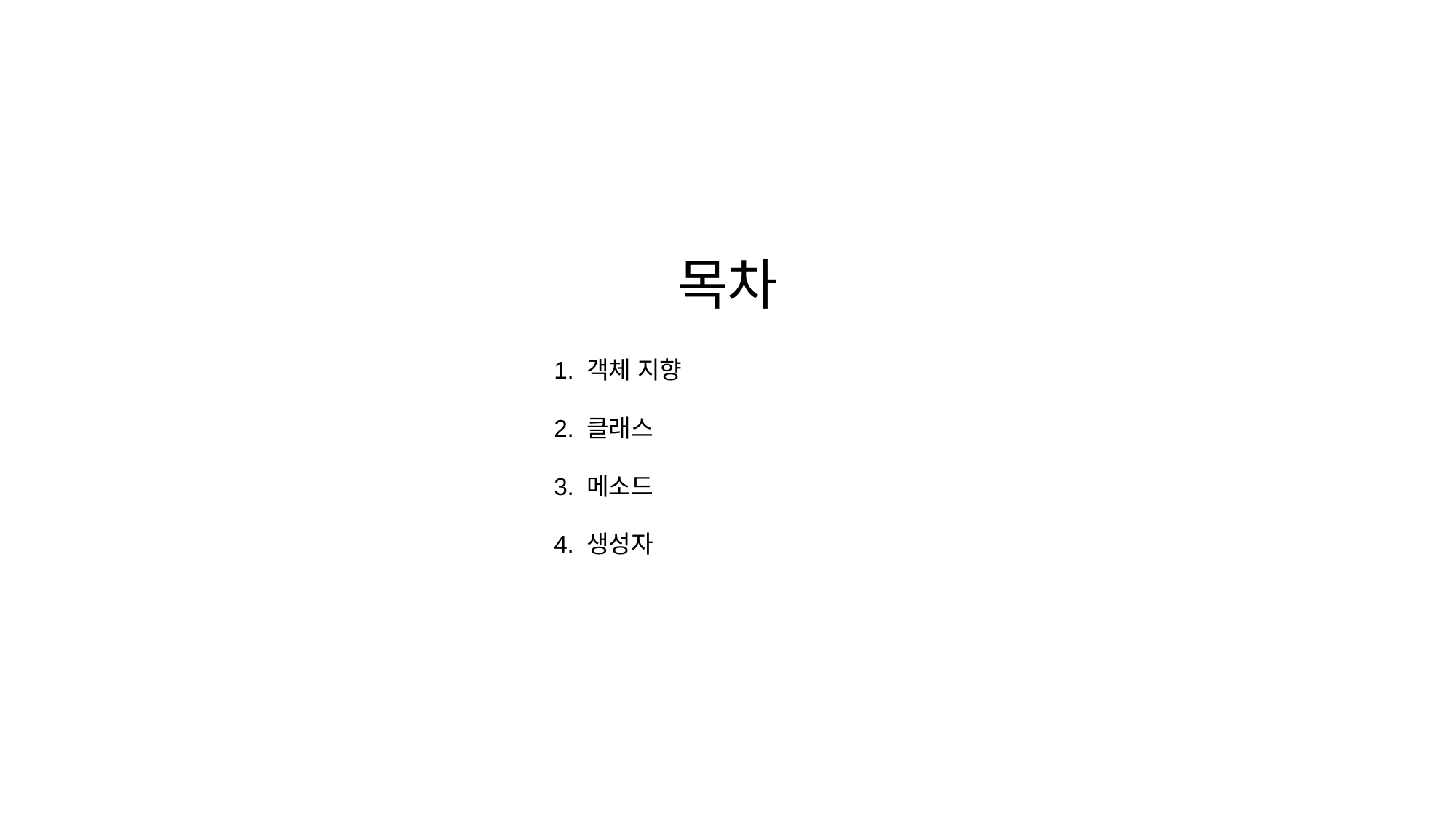

목차
1. 객체 지향

2. 클래스

3. 메소드

4. 생성자